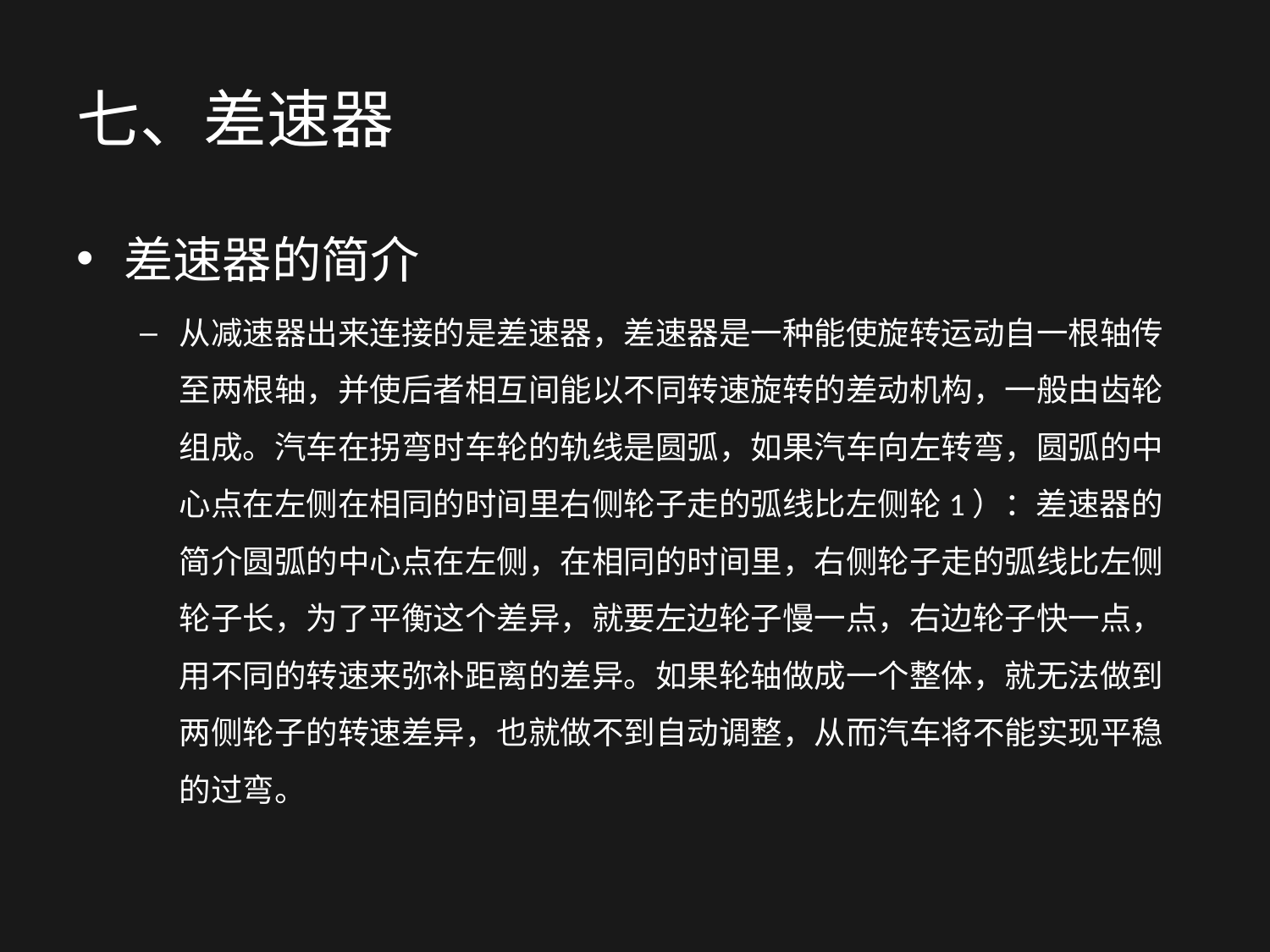

# 七、差速器
差速器的简介
从减速器出来连接的是差速器，差速器是一种能使旋转运动自一根轴传至两根轴，并使后者相互间能以不同转速旋转的差动机构，一般由齿轮组成。汽车在拐弯时车轮的轨线是圆弧，如果汽车向左转弯，圆弧的中心点在左侧在相同的时间里右侧轮子走的弧线比左侧轮1）：差速器的简介圆弧的中心点在左侧，在相同的时间里，右侧轮子走的弧线比左侧轮子长，为了平衡这个差异，就要左边轮子慢一点，右边轮子快一点，用不同的转速来弥补距离的差异。如果轮轴做成一个整体，就无法做到两侧轮子的转速差异，也就做不到自动调整，从而汽车将不能实现平稳的过弯。